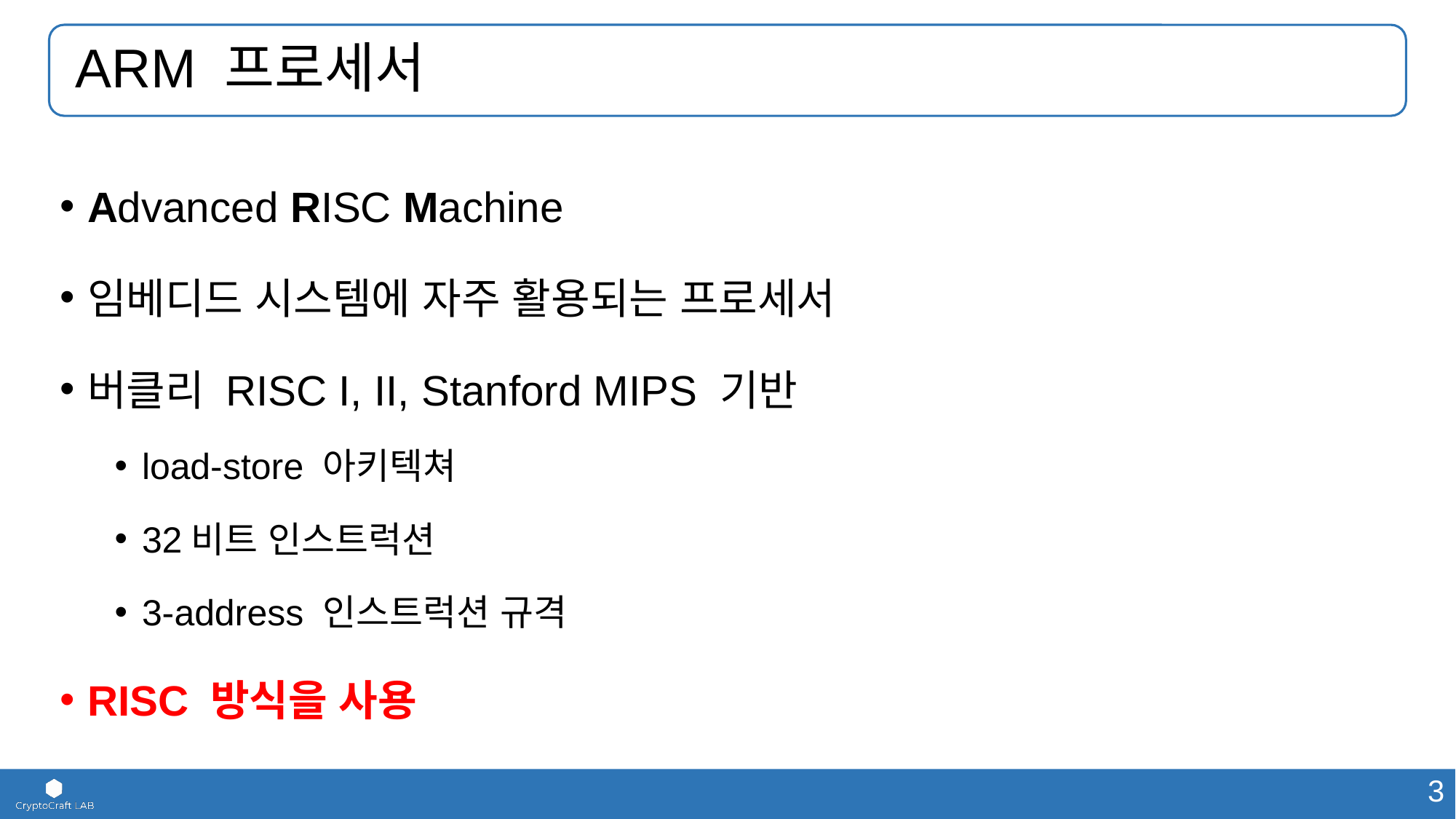

# ARM 프로세서
Advanced RISC Machine
임베디드 시스템에 자주 활용되는 프로세서
버클리 RISC I, II, Stanford MIPS 기반
load-store 아키텍쳐
32비트 인스트럭션
3-address 인스트럭션 규격
RISC 방식을 사용